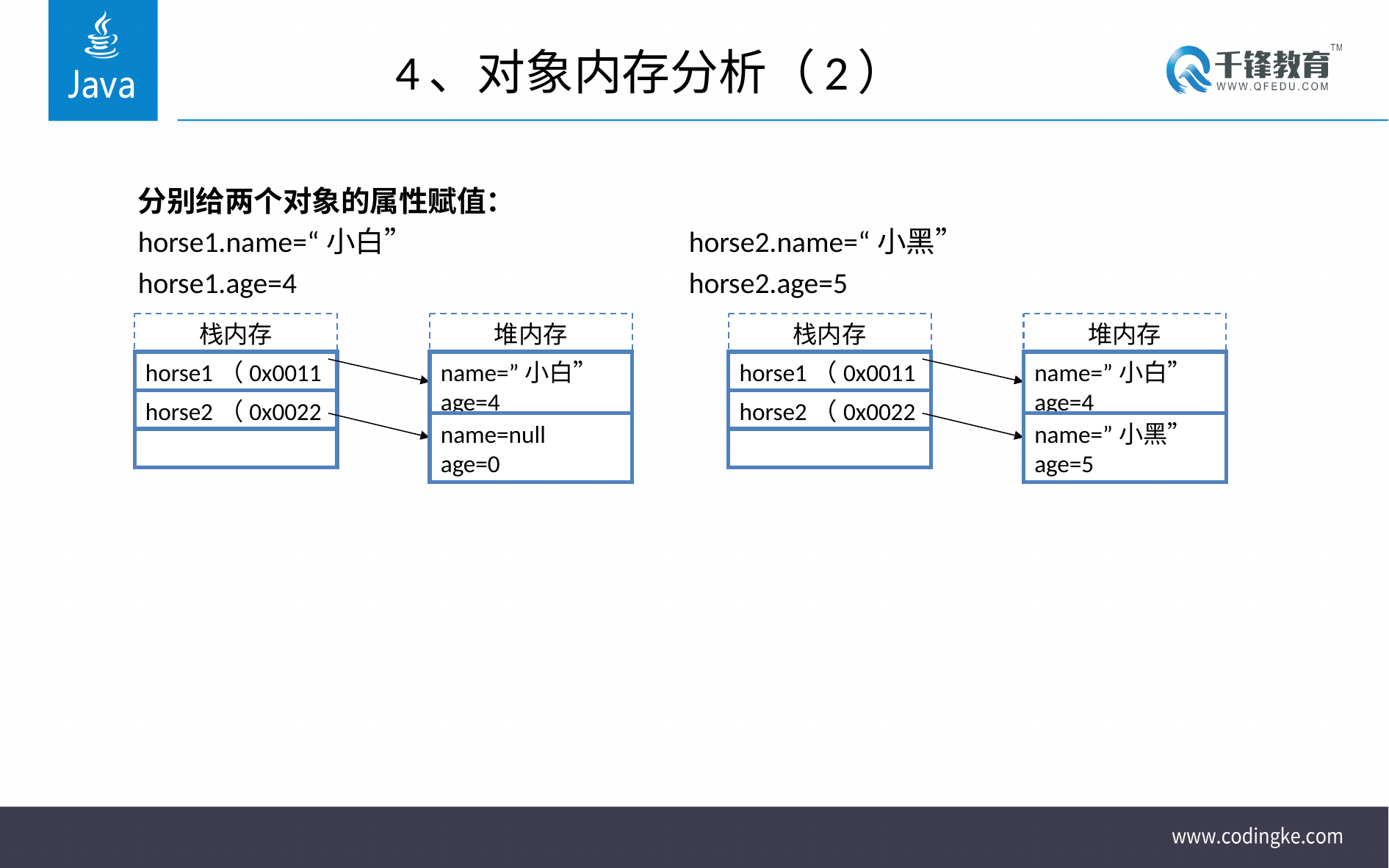

# 4、对象内存分析（2）
	分别给两个对象的属性赋值：
	horse1.name=“小白”  			horse2.name=“小黑”
	horse1.age=4				horse2.age=5

栈内存
horse1（0x0011）
horse2（0x0022）

堆内存
name=”小白”
age=4
name=null
age=0

栈内存
horse1（0x0011）
horse2（0x0022）

堆内存
name=”小白”
age=4
name=”小黑”
age=5